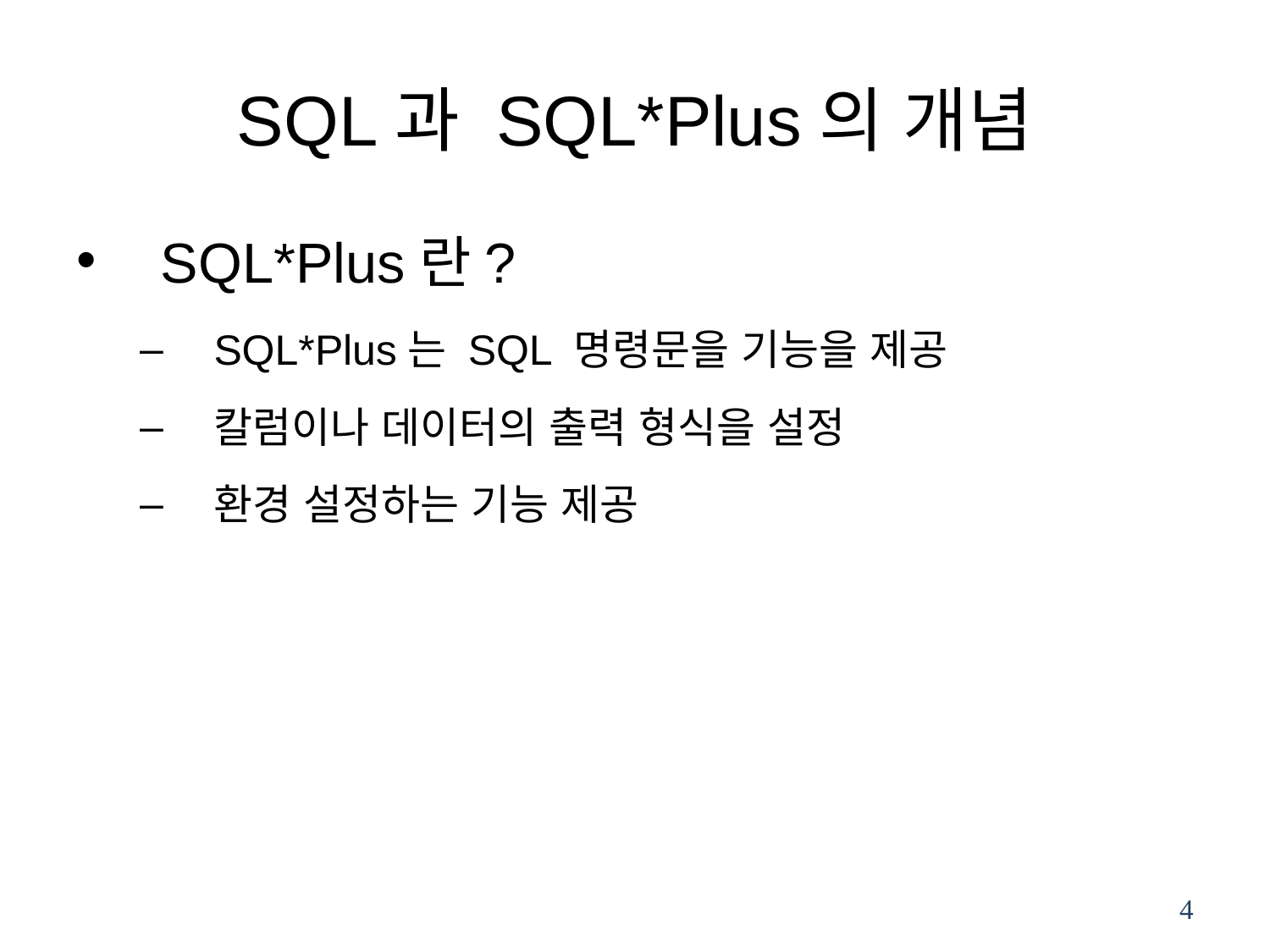

# SQL과 SQL*Plus의 개념
SQL*Plus란?
SQL*Plus는 SQL 명령문을 기능을 제공
칼럼이나 데이터의 출력 형식을 설정
환경 설정하는 기능 제공
4